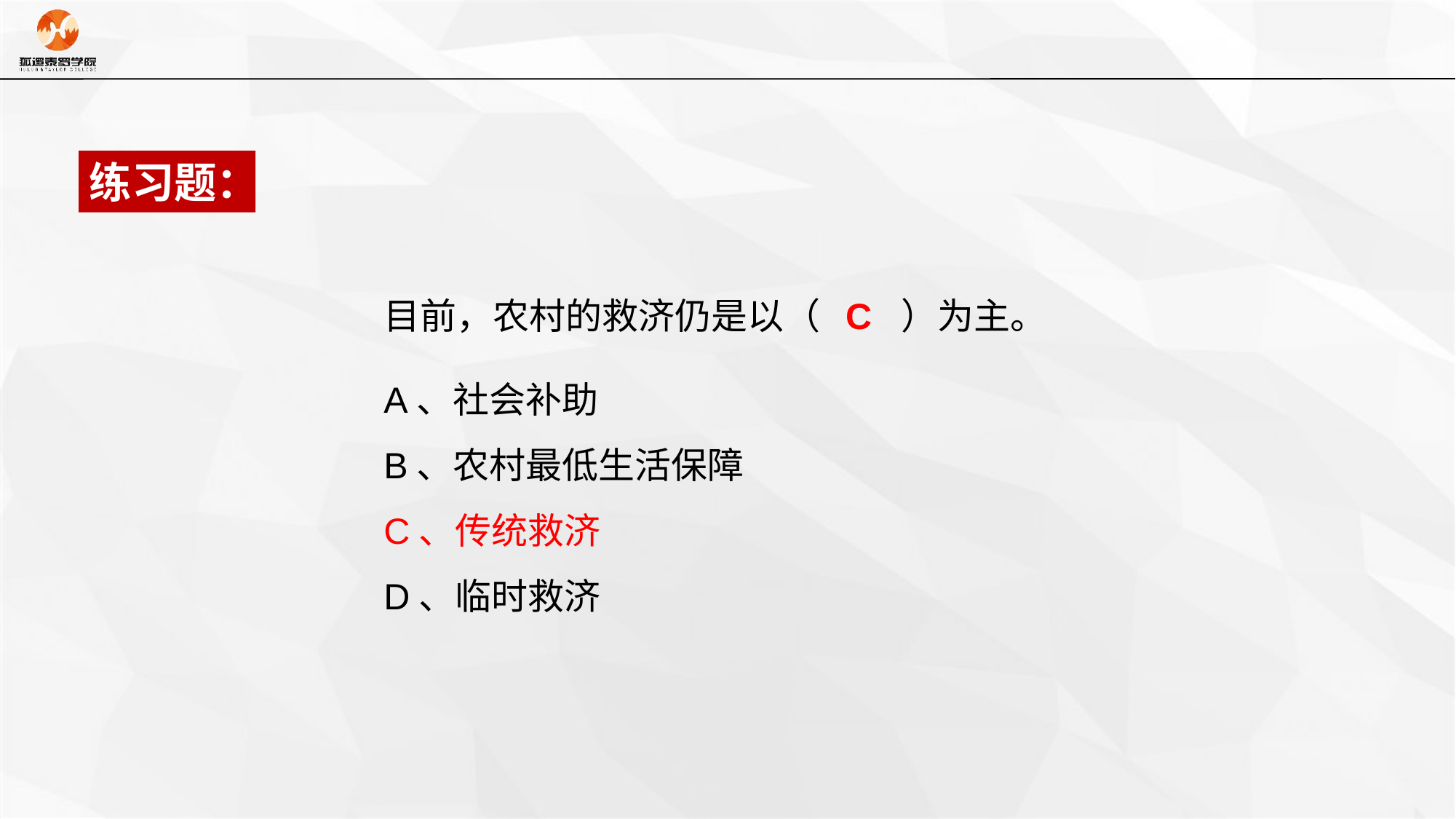

练习题：
目前，农村的救济仍是以（  C  ）为主。
A、社会补助
B、农村最低生活保障
C、传统救济
D、临时救济